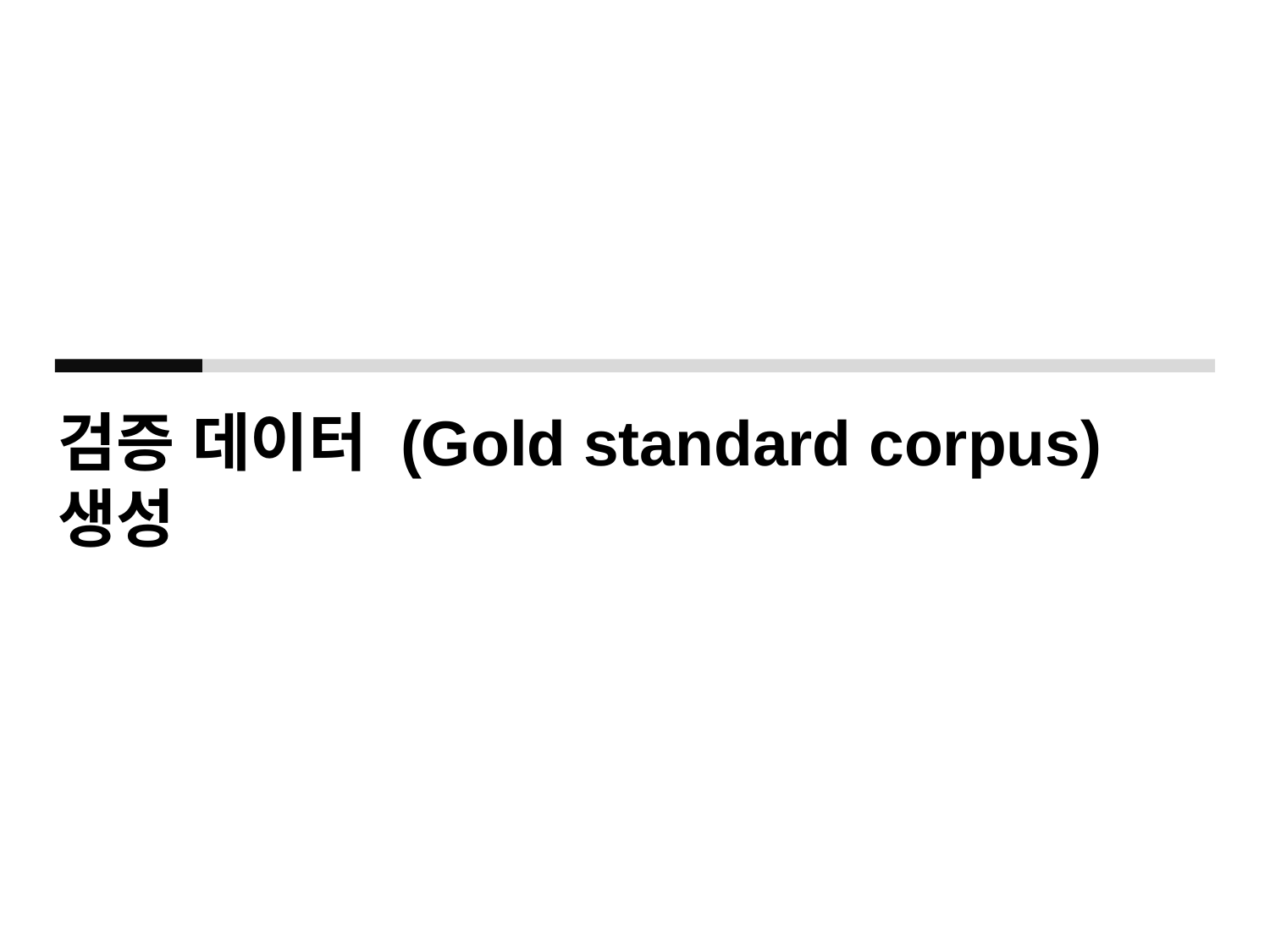

# 검증 데이터 (Gold standard corpus) 생성